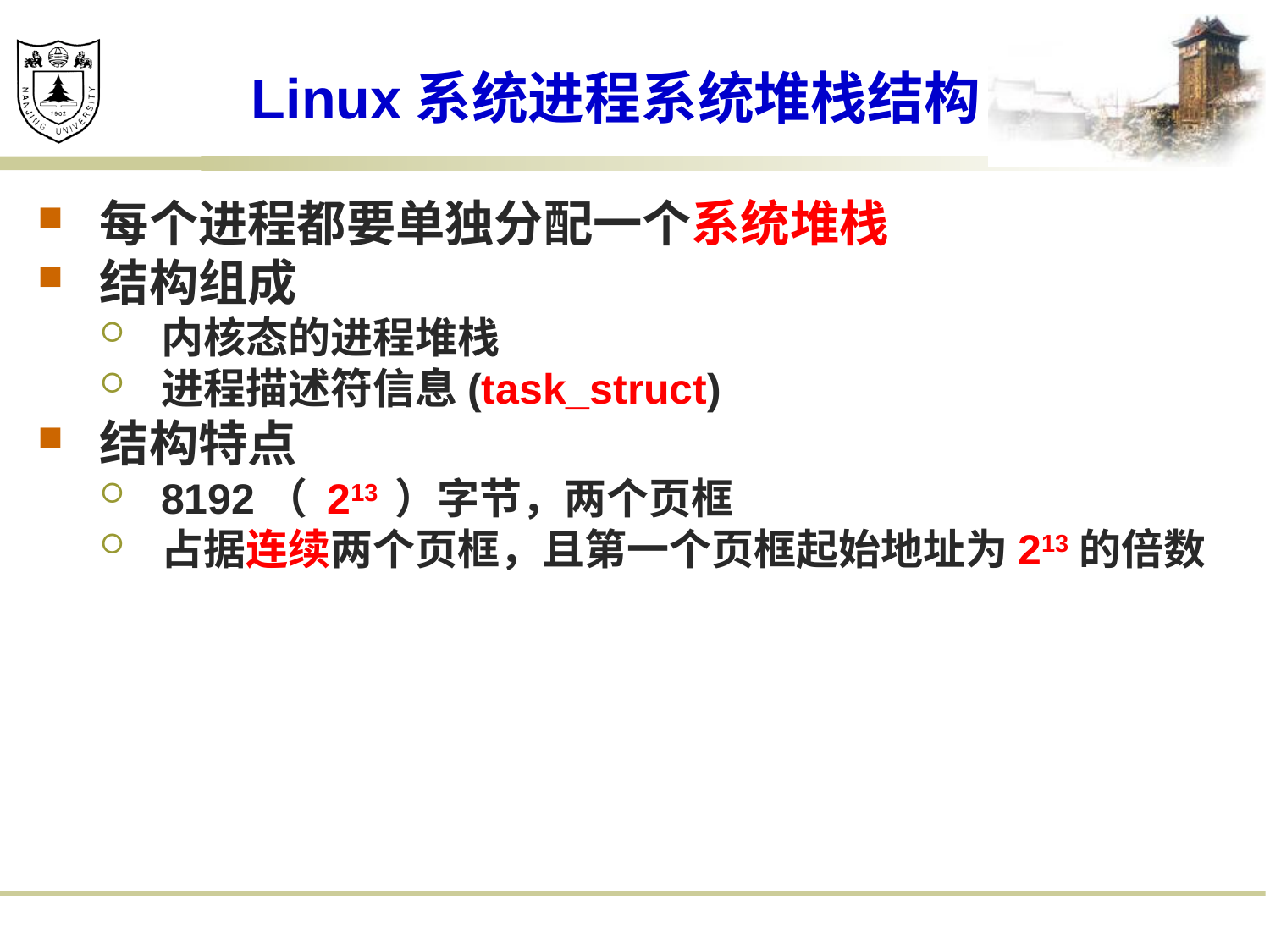

# Linux系统进程系统堆栈结构
每个进程都要单独分配一个系统堆栈
结构组成
内核态的进程堆栈
进程描述符信息(task_struct)
结构特点
8192（ 213 ）字节，两个页框
占据连续两个页框，且第一个页框起始地址为213的倍数
131